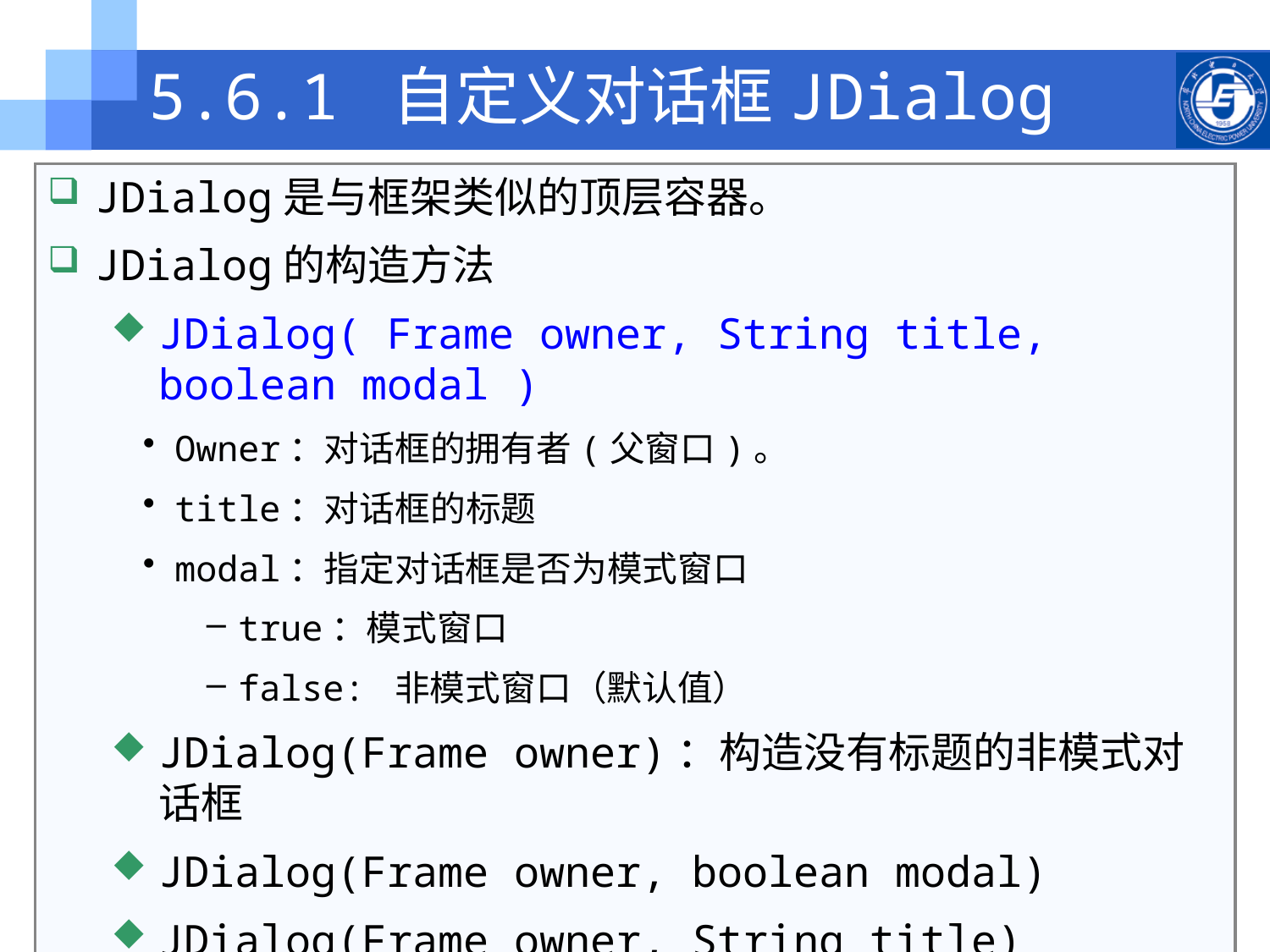

# 5.6.1 自定义对话框JDialog
JDialog是与框架类似的顶层容器。
JDialog的构造方法
JDialog( Frame owner, String title, boolean modal )
Owner：对话框的拥有者(父窗口)。
title：对话框的标题
modal：指定对话框是否为模式窗口
true：模式窗口
false: 非模式窗口（默认值）
JDialog(Frame owner)：构造没有标题的非模式对话框
JDialog(Frame owner, boolean modal)
JDialog(Frame owner, String title)